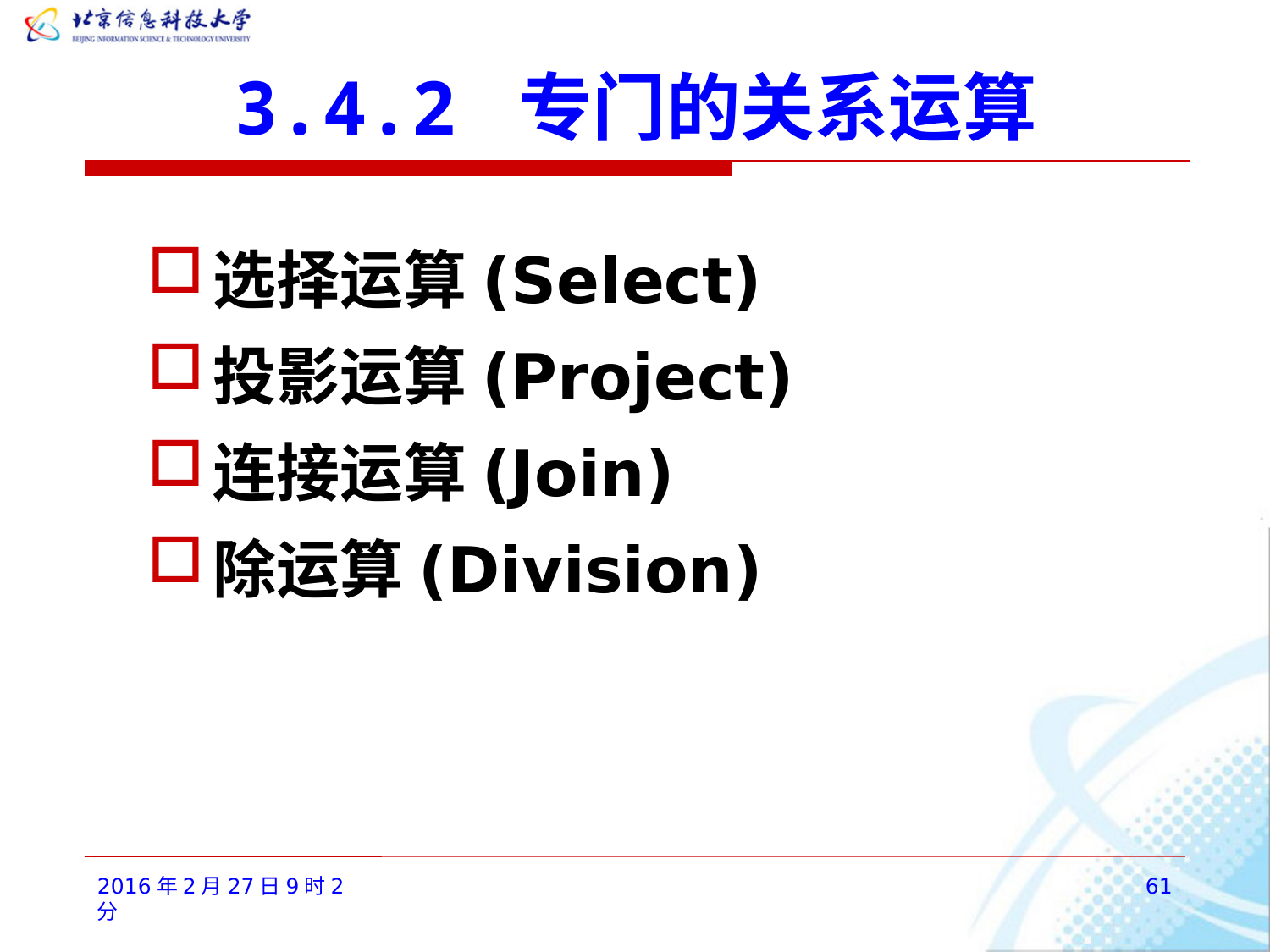

# 3.4.2 专门的关系运算
选择运算(Select)
投影运算(Project)
连接运算(Join)
除运算(Division)
2016年2月27日9时2分
61